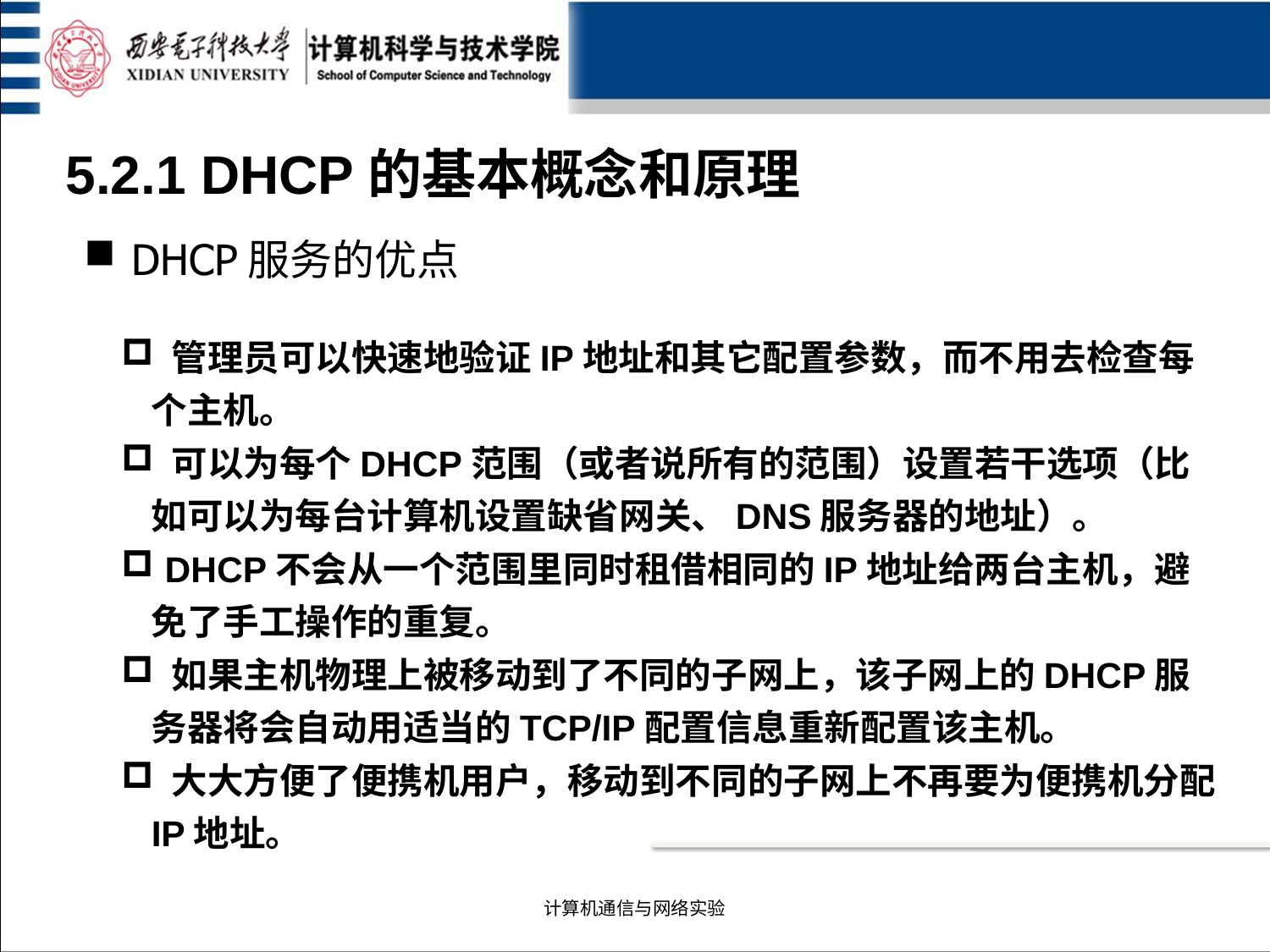

5.2.1 DHCP的基本概念和原理
DHCP服务的优点
 管理员可以快速地验证IP地址和其它配置参数，而不用去检查每个主机。
 可以为每个DHCP范围（或者说所有的范围）设置若干选项（比如可以为每台计算机设置缺省网关、DNS服务器的地址）。
 DHCP不会从一个范围里同时租借相同的IP地址给两台主机，避免了手工操作的重复。
 如果主机物理上被移动到了不同的子网上，该子网上的DHCP服务器将会自动用适当的TCP/IP配置信息重新配置该主机。
 大大方便了便携机用户，移动到不同的子网上不再要为便携机分配IP地址。

计算机通信与网络实验